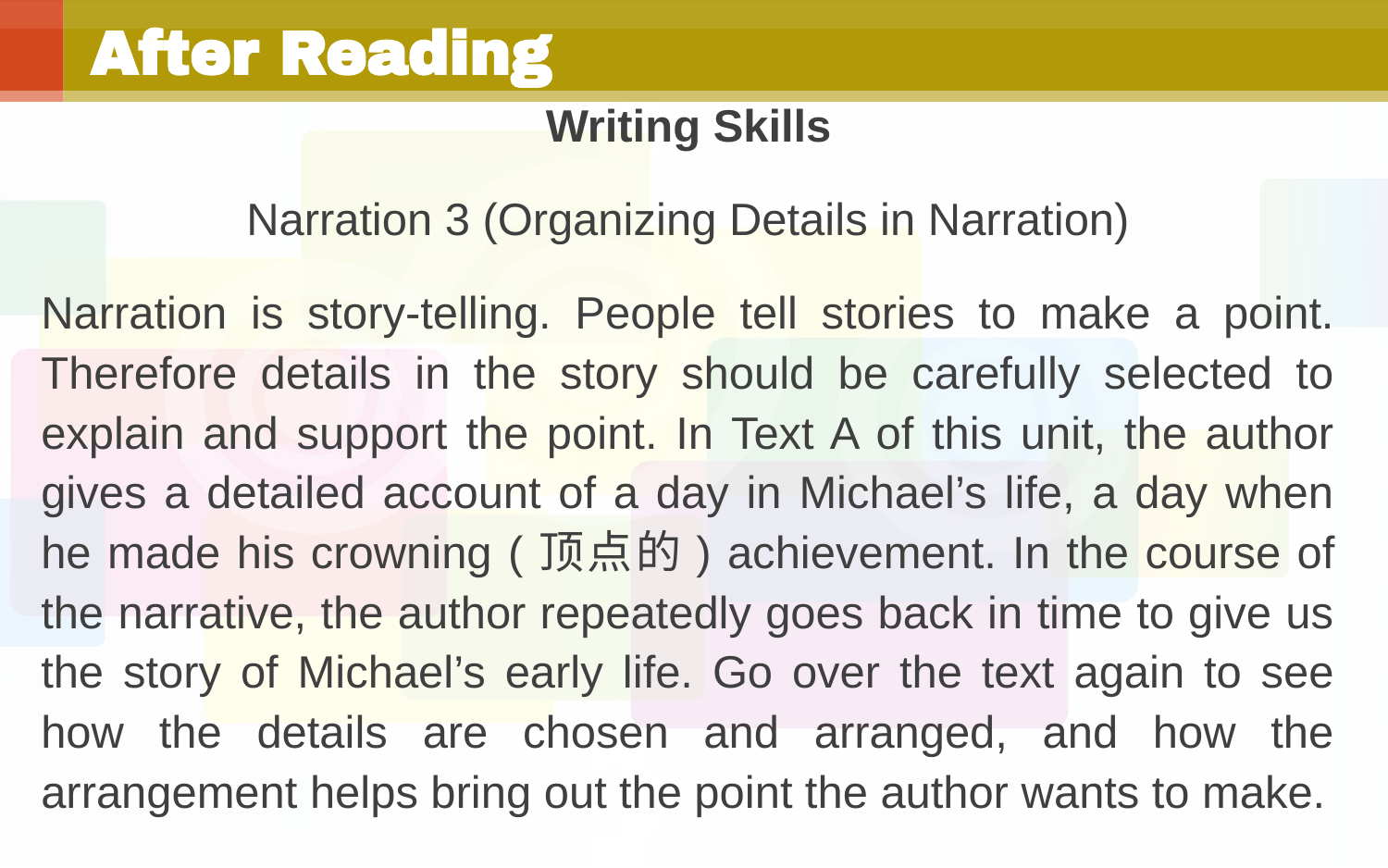

# After Reading
Writing Skills
Narration 3 (Organizing Details in Narration)
Narration is story-telling. People tell stories to make a point. Therefore details in the story should be carefully selected to explain and support the point. In Text A of this unit, the author gives a detailed account of a day in Michael’s life, a day when he made his crowning (顶点的) achievement. In the course of the narrative, the author repeatedly goes back in time to give us the story of Michael’s early life. Go over the text again to see how the details are chosen and arranged, and how the arrangement helps bring out the point the author wants to make.